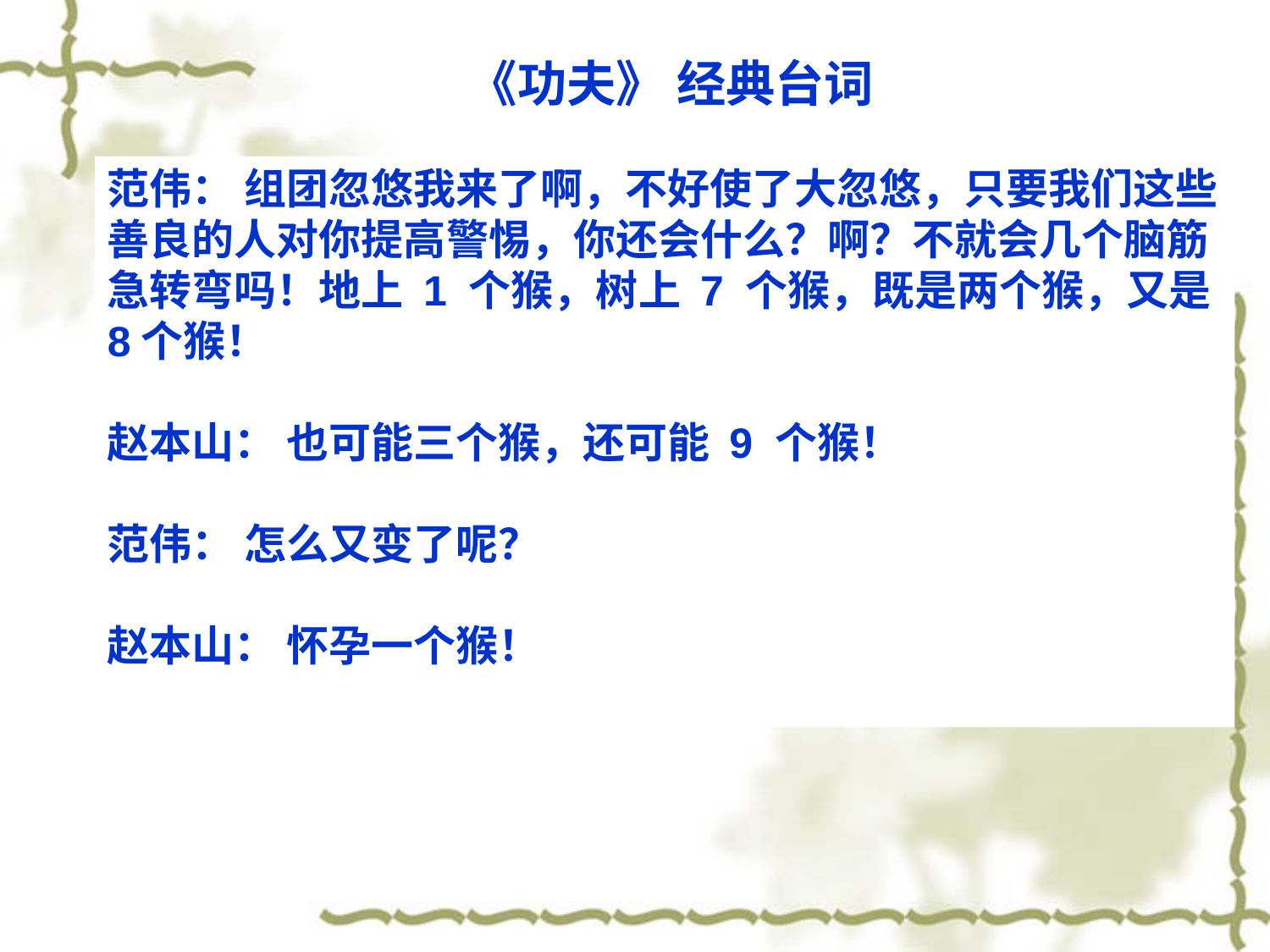

《功夫》 经典台词
范伟： 组团忽悠我来了啊，不好使了大忽悠，只要我们这些善良的人对你提高警惕，你还会什么？啊？不就会几个脑筋急转弯吗！地上 1 个猴，树上 7 个猴，既是两个猴，又是 8个猴！
赵本山： 也可能三个猴，还可能 9 个猴！
范伟： 怎么又变了呢？
赵本山： 怀孕一个猴！
8